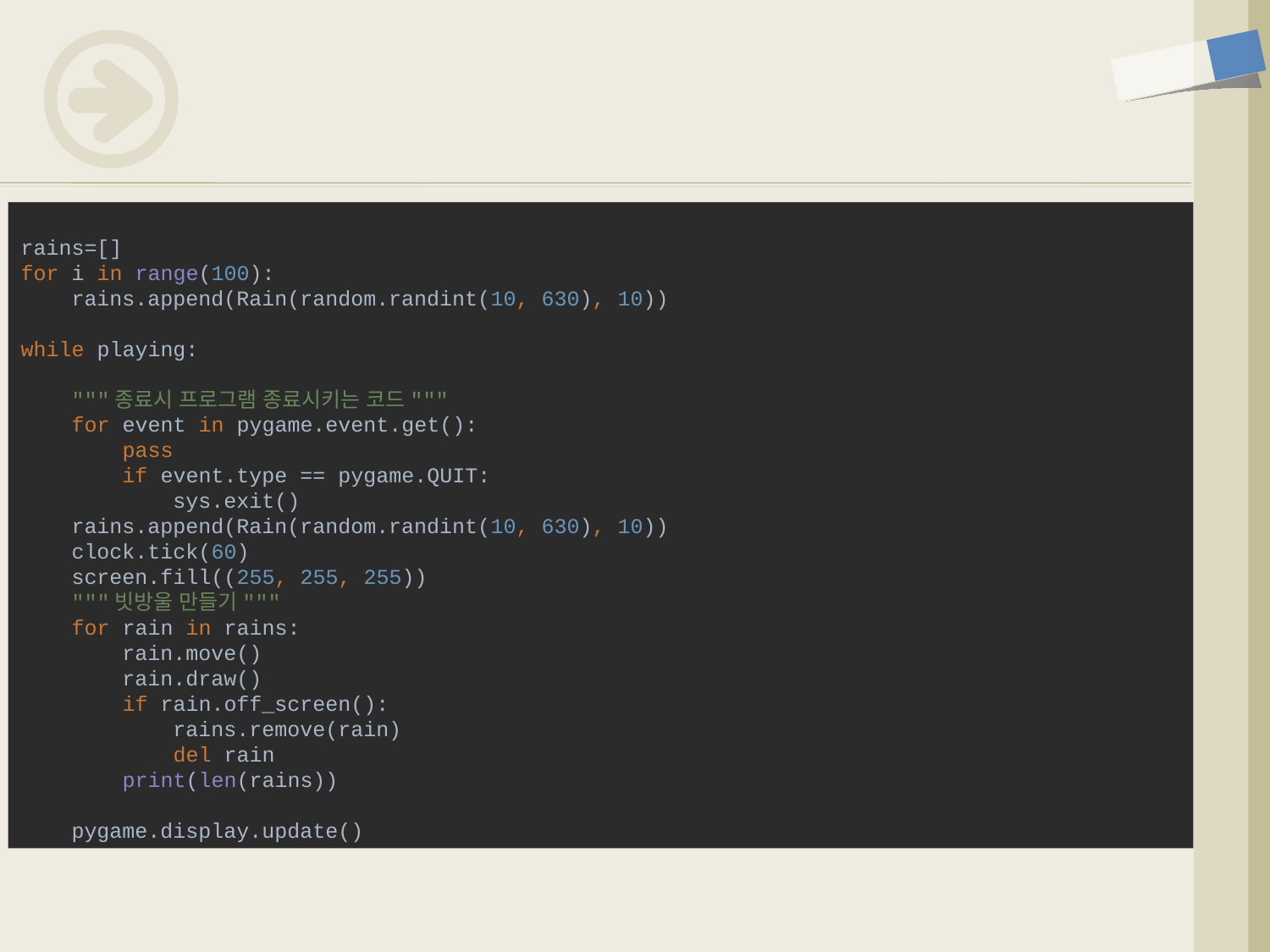

#
rains=[]
for i in range(100):
    rains.append(Rain(random.randint(10, 630), 10))
while playing:
    """종료시 프로그램 종료시키는 코드"""
    for event in pygame.event.get():
        pass
        if event.type == pygame.QUIT:
            sys.exit()
    rains.append(Rain(random.randint(10, 630), 10))
    clock.tick(60)
    screen.fill((255, 255, 255))
    """빗방울 만들기"""
    for rain in rains:
        rain.move()
        rain.draw()
        if rain.off_screen():
            rains.remove(rain)
            del rain
        print(len(rains))
    pygame.display.update()